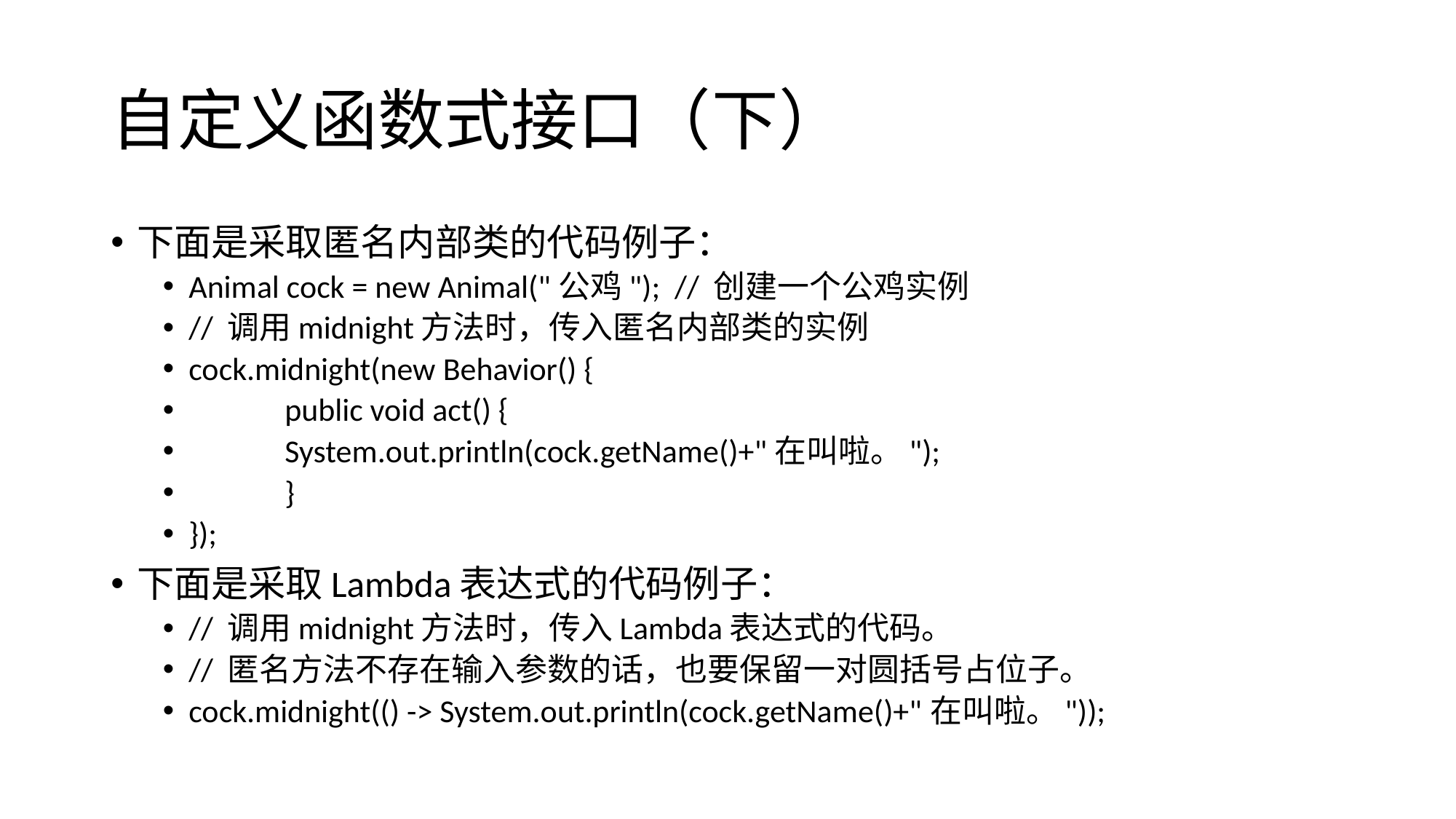

# 自定义函数式接口（下）
下面是采取匿名内部类的代码例子：
Animal cock = new Animal("公鸡");  // 创建一个公鸡实例
// 调用midnight方法时，传入匿名内部类的实例
cock.midnight(new Behavior() {
	public void act() {
		System.out.println(cock.getName()+"在叫啦。");
	}
});
下面是采取Lambda表达式的代码例子：
// 调用midnight方法时，传入Lambda表达式的代码。
// 匿名方法不存在输入参数的话，也要保留一对圆括号占位子。
cock.midnight(() -> System.out.println(cock.getName()+"在叫啦。"));